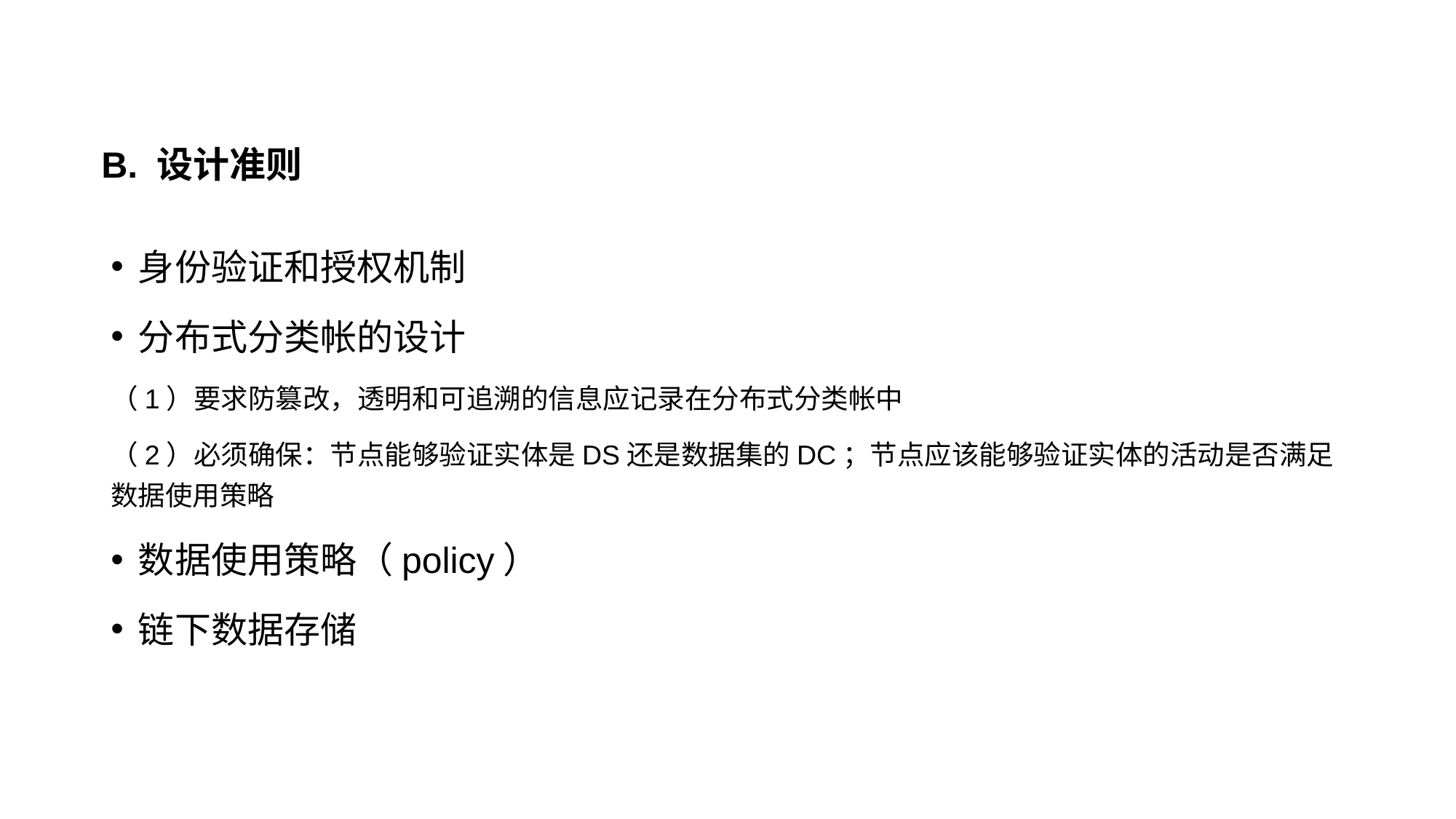

# B. 设计准则
身份验证和授权机制
分布式分类帐的设计
（1）要求防篡改，透明和可追溯的信息应记录在分布式分类帐中
（2）必须确保：节点能够验证实体是DS还是数据集的DC；节点应该能够验证实体的活动是否满足数据使用策略
数据使用策略（policy）
链下数据存储